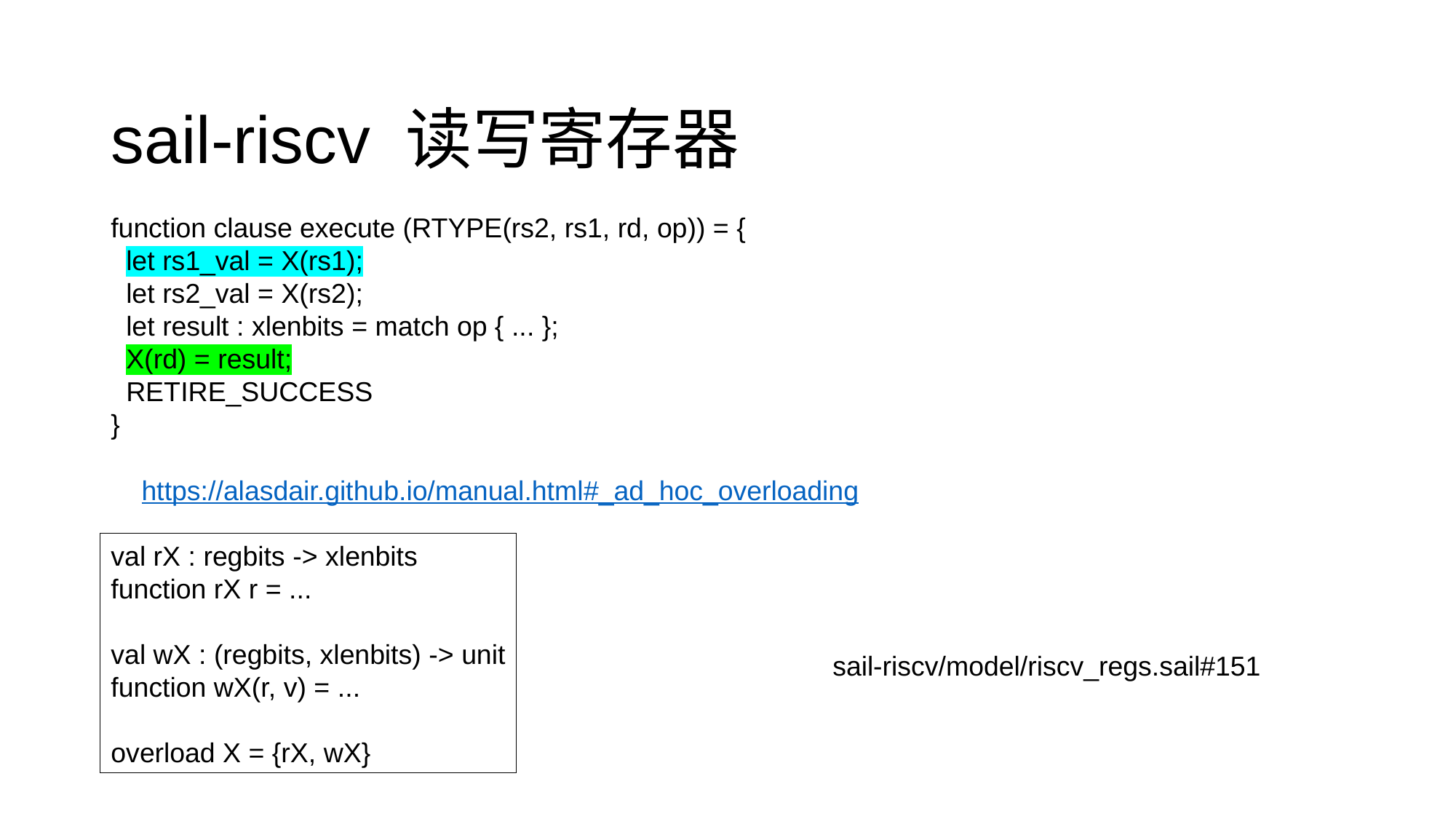

# sail-riscv 读写寄存器
function clause execute (RTYPE(rs2, rs1, rd, op)) = {
  let rs1_val = X(rs1);
  let rs2_val = X(rs2);
  let result : xlenbits = match op { ... };
  X(rd) = result;
  RETIRE_SUCCESS
}
https://alasdair.github.io/manual.html#_ad_hoc_overloading
val rX : regbits -> xlenbits
function rX r = ...

val wX : (regbits, xlenbits) -> unit
function wX(r, v) = ...

overload X = {rX, wX}
sail-riscv/model/riscv_regs.sail#151